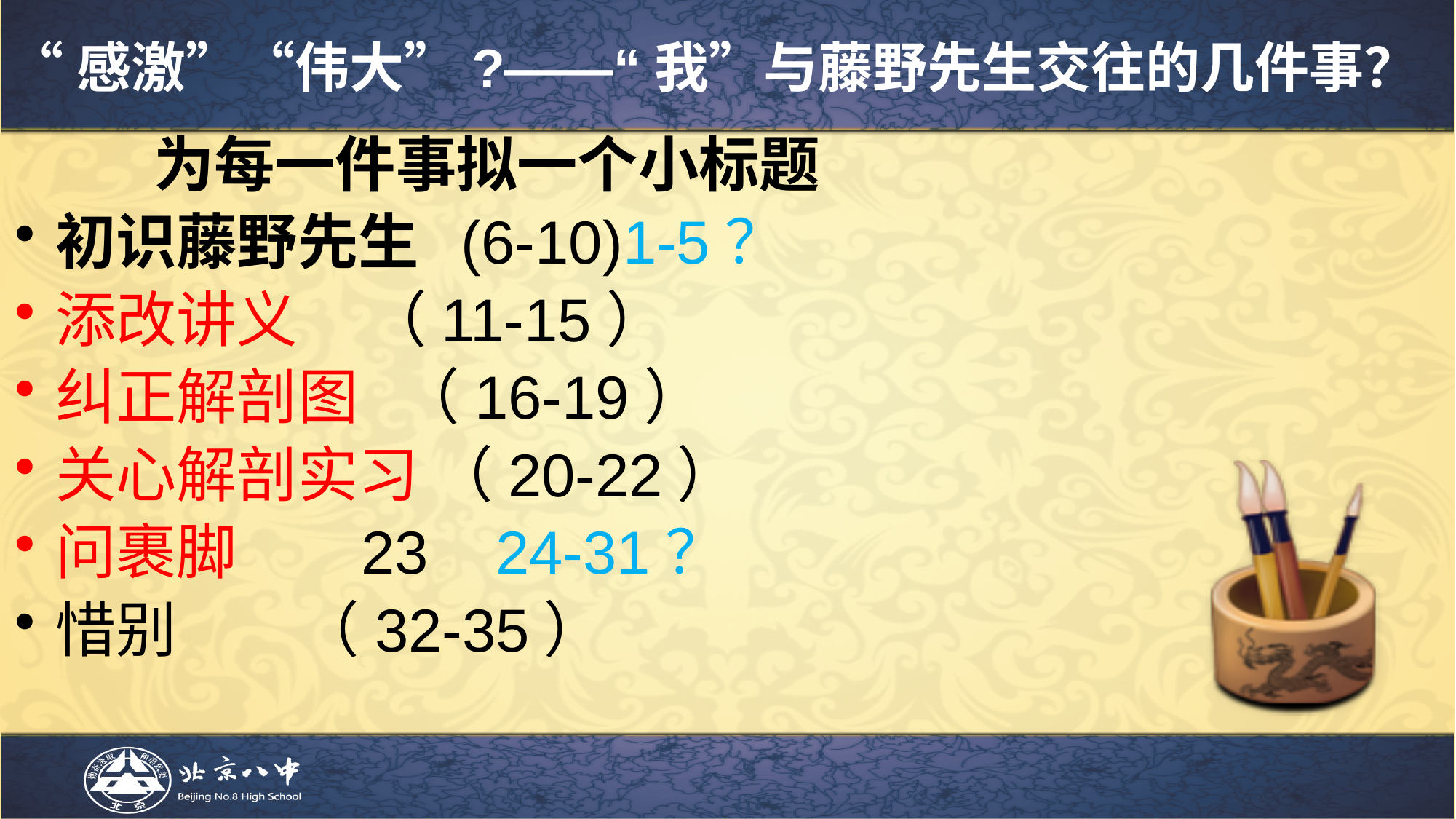

#
“感激”“伟大”?——“我”与藤野先生交往的几件事？
         为每一件事拟一个小标题
初识藤野先生  (6-10)1-5？
添改讲义     （11-15）
纠正解剖图   （16-19）
关心解剖实习 （20-22）
问裹脚        23    24-31？
惜别         （32-35）